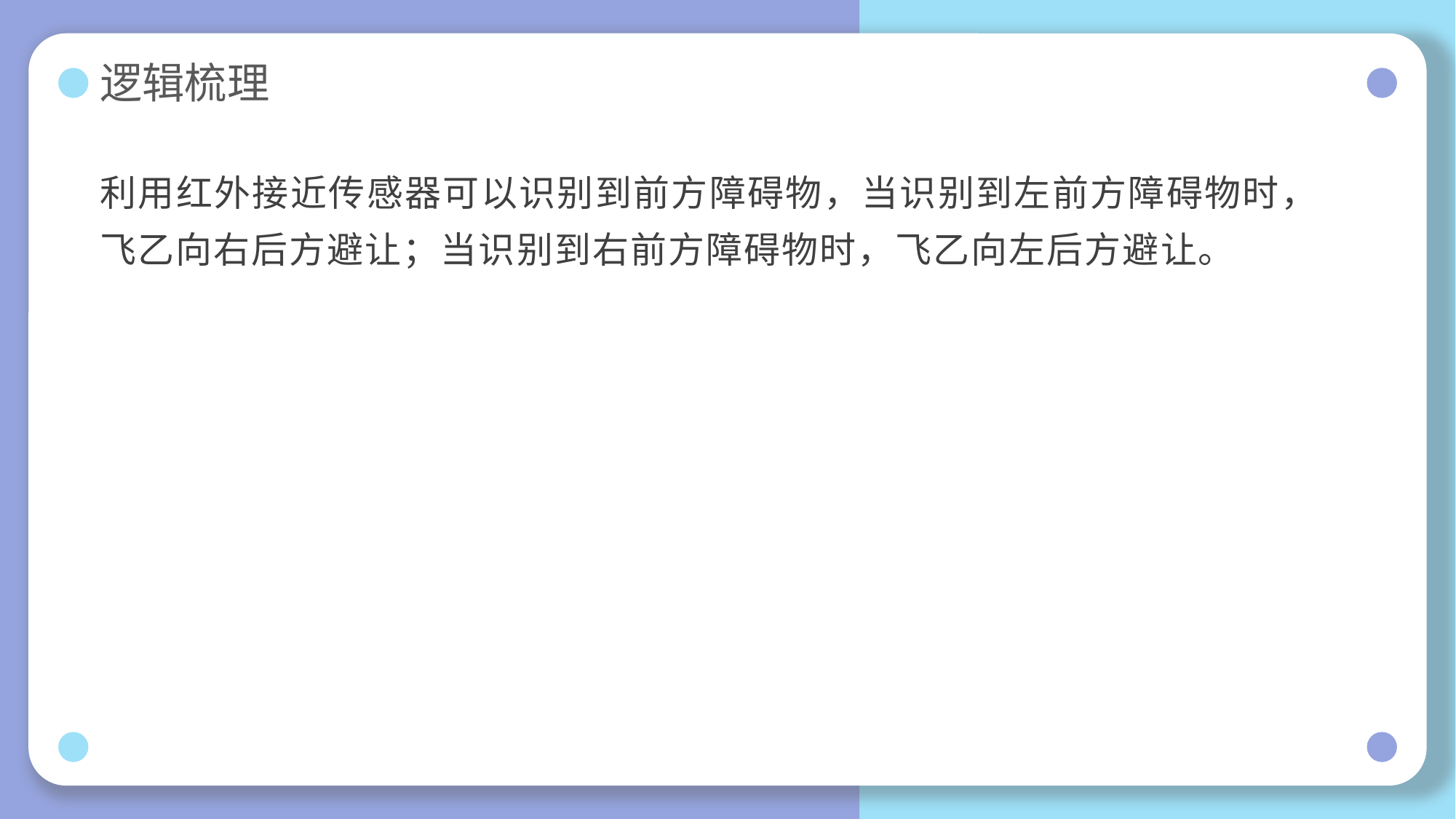

# 逻辑梳理
利用红外接近传感器可以识别到前方障碍物，当识别到左前方障碍物时，飞乙向右后方避让；当识别到右前方障碍物时，飞乙向左后方避让。